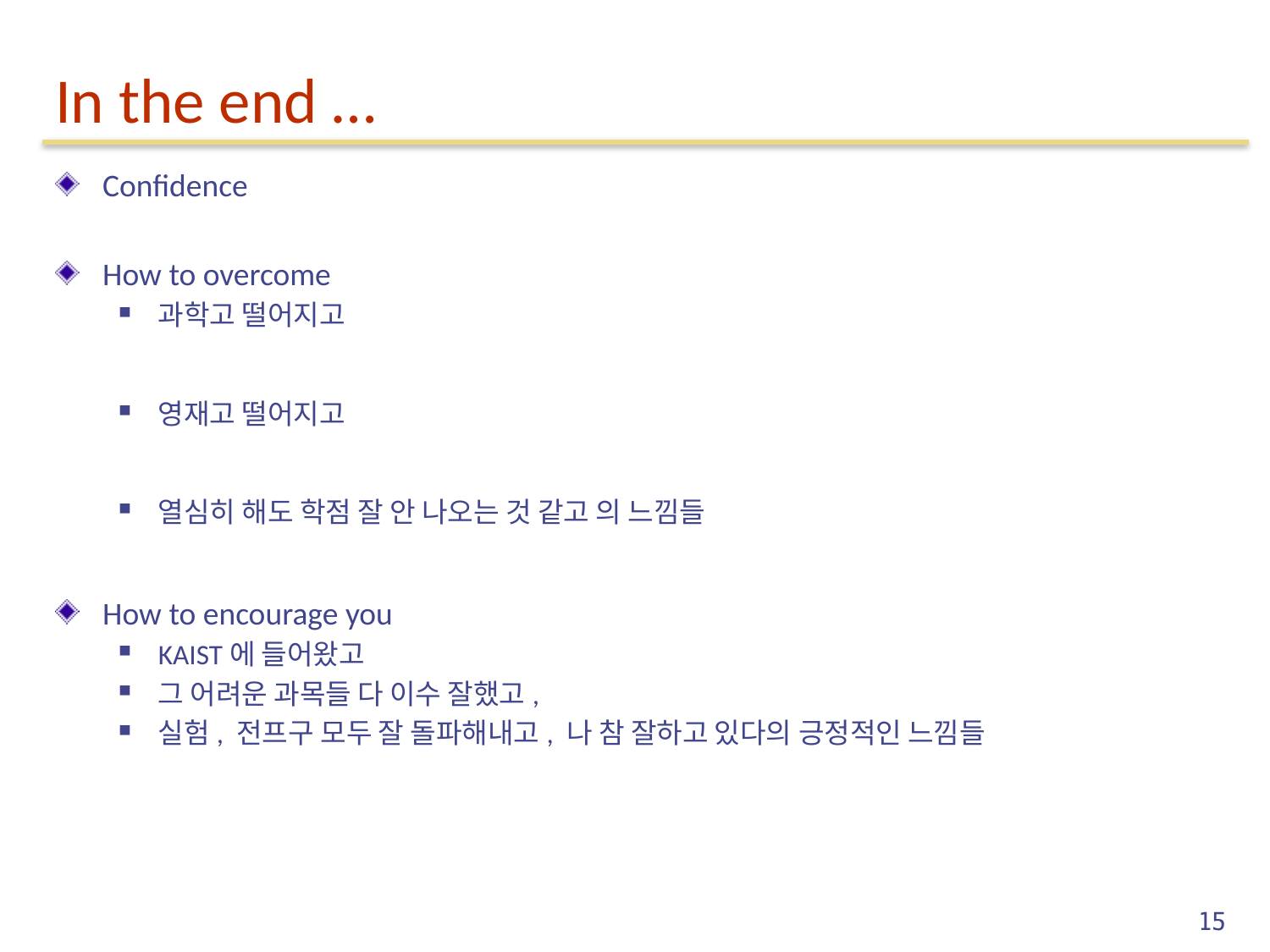

# In the end …
Confidence

How to overcome
과학고 떨어지고

영재고 떨어지고

열심히 해도 학점 잘 안 나오는 것 같고 의 느낌들

How to encourage you
KAIST에 들어왔고
그 어려운 과목들 다 이수 잘했고,
실험, 전프구 모두 잘 돌파해내고, 나 참 잘하고 있다의 긍정적인 느낌들

15